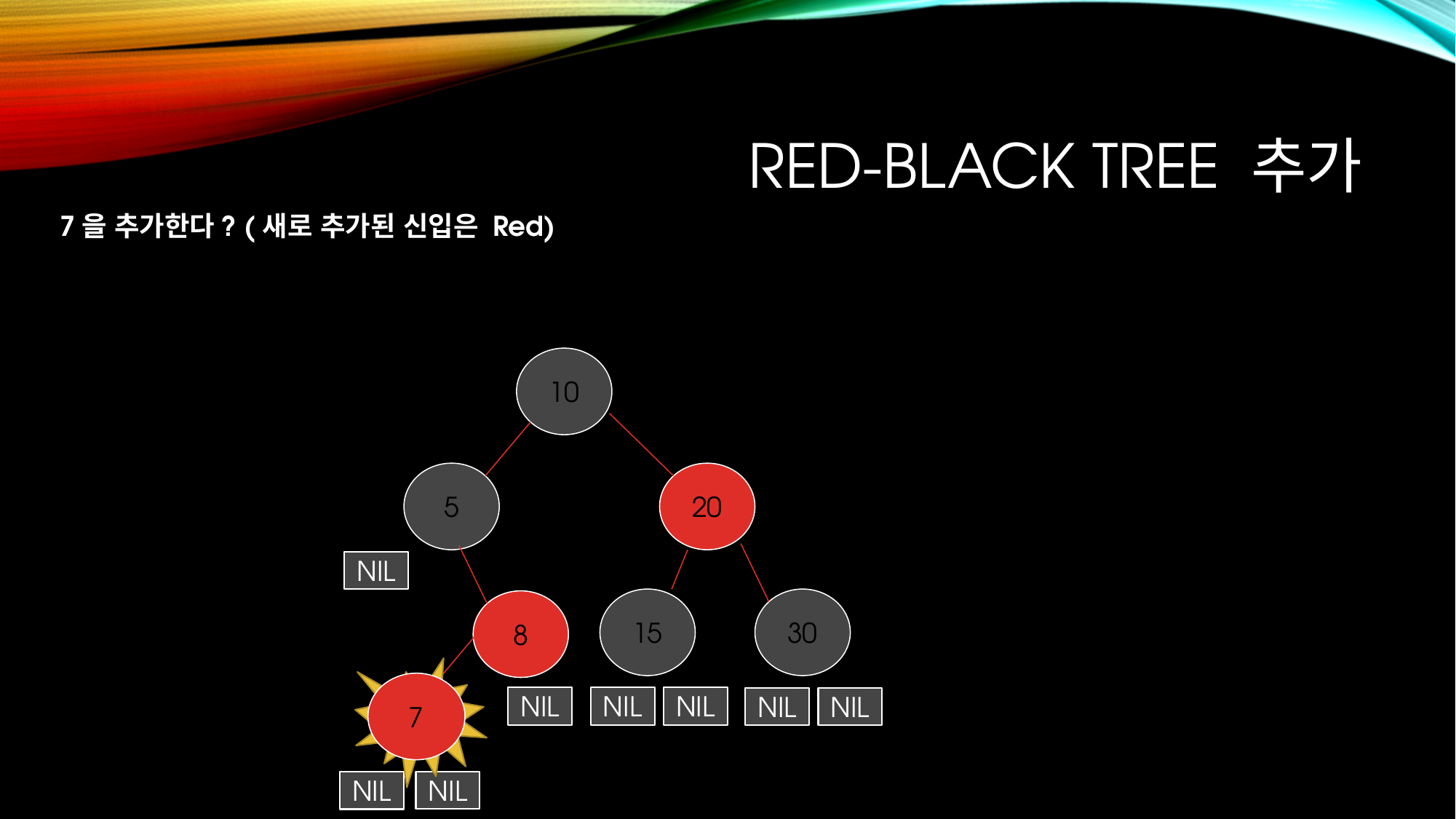

# Red-black tree 추가
7을 추가한다? (새로 추가된 신입은 Red)
10
5
20
NIL
15
30
8

7
NIL
NIL
NIL
NIL
NIL
NIL
NIL